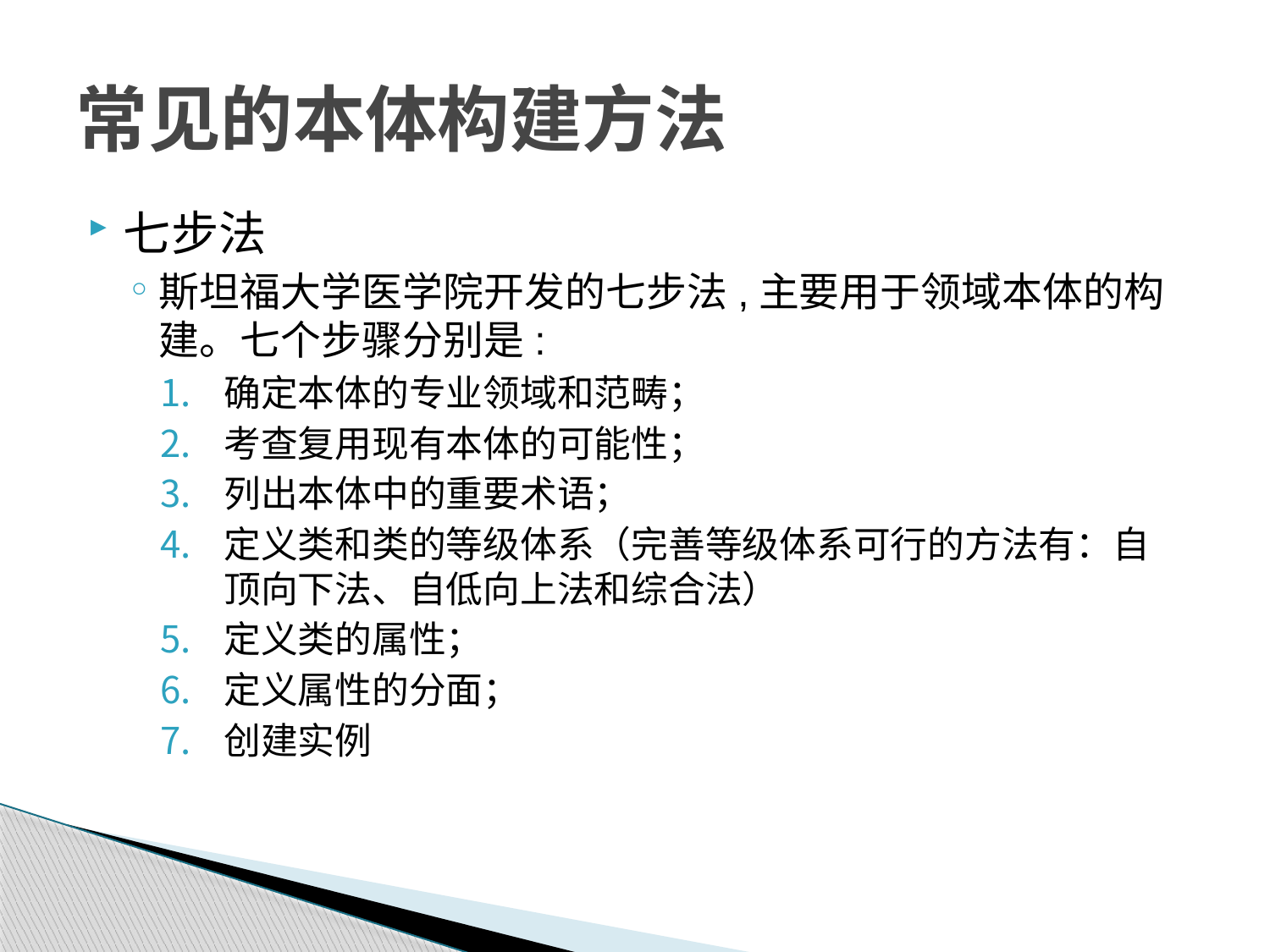

# 常见的本体构建方法
七步法
斯坦福大学医学院开发的七步法,主要用于领域本体的构建。七个步骤分别是:
确定本体的专业领域和范畴；
考查复用现有本体的可能性；
列出本体中的重要术语；
定义类和类的等级体系（完善等级体系可行的方法有：自顶向下法、自低向上法和综合法）
定义类的属性；
定义属性的分面；
创建实例